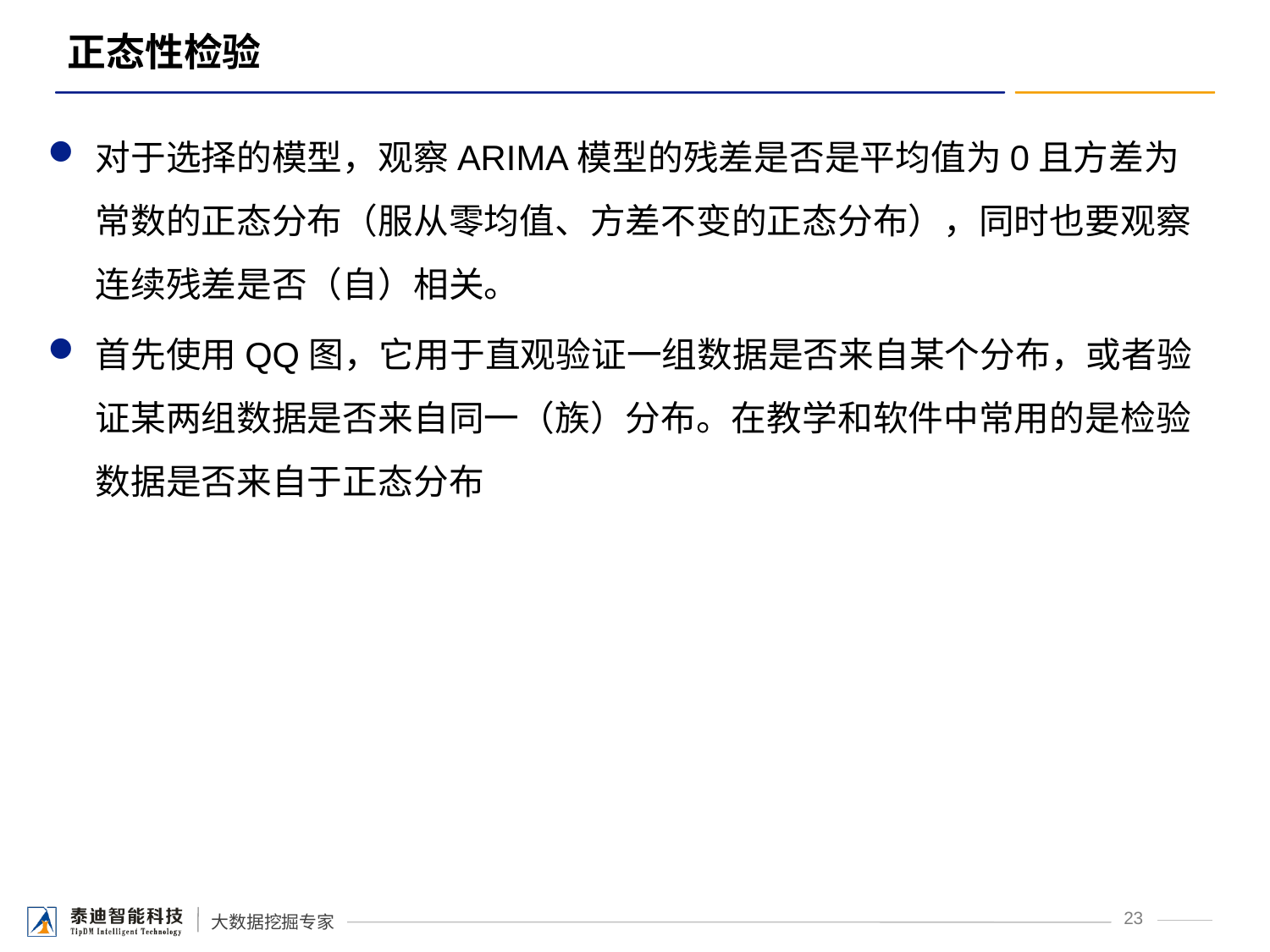

# 正态性检验
对于选择的模型，观察ARIMA模型的残差是否是平均值为0且方差为常数的正态分布（服从零均值、方差不变的正态分布），同时也要观察连续残差是否（自）相关。
首先使用QQ图，它用于直观验证一组数据是否来自某个分布，或者验证某两组数据是否来自同一（族）分布。在教学和软件中常用的是检验数据是否来自于正态分布